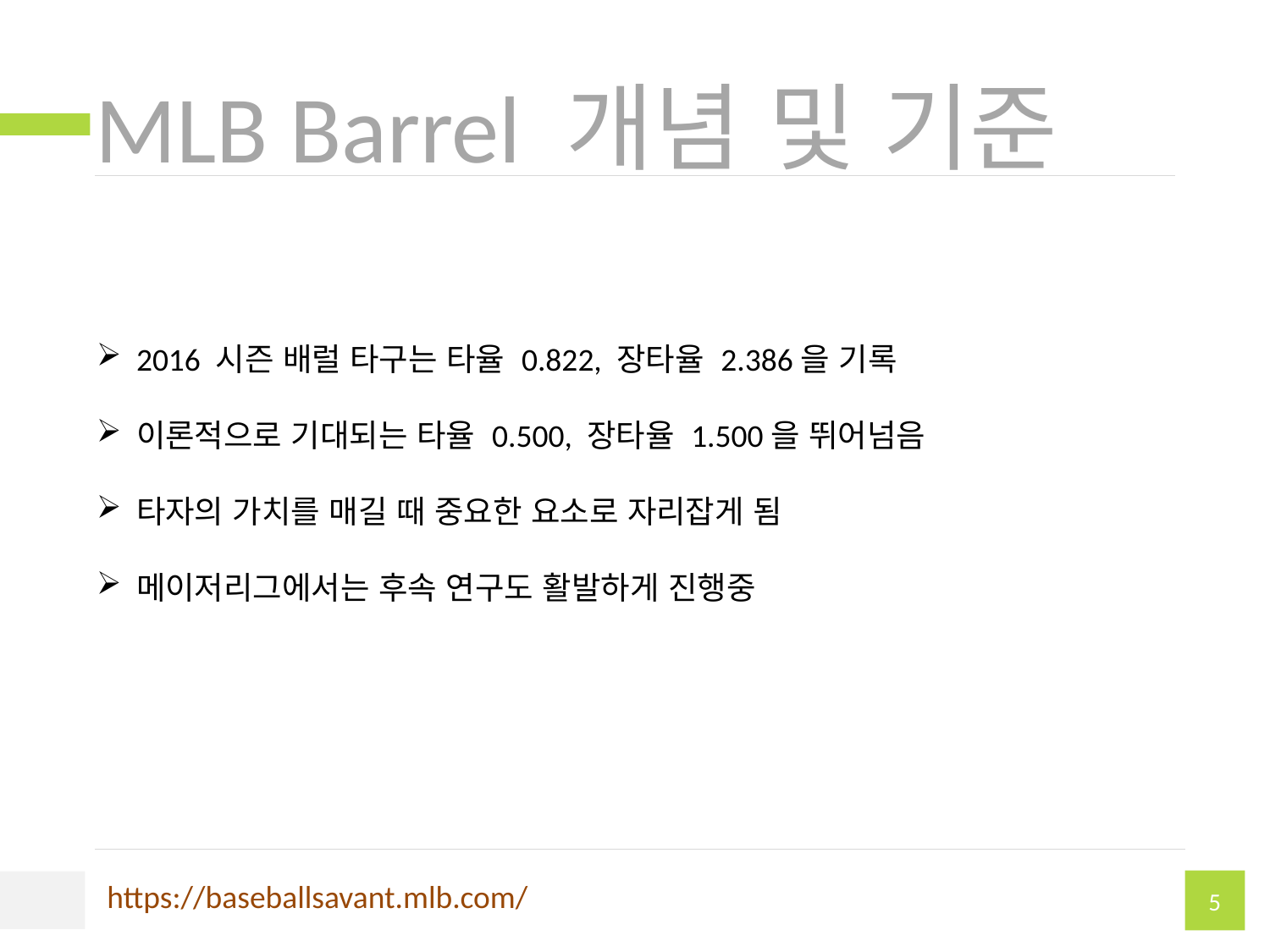

# MLB Barrel 개념 및 기준

2016 시즌 배럴 타구는 타율 0.822, 장타율 2.386을 기록

이론적으로 기대되는 타율 0.500, 장타율 1.500을 뛰어넘음

타자의 가치를 매길 때 중요한 요소로 자리잡게 됨

메이저리그에서는 후속 연구도 활발하게 진행중
https://baseballsavant.mlb.com/